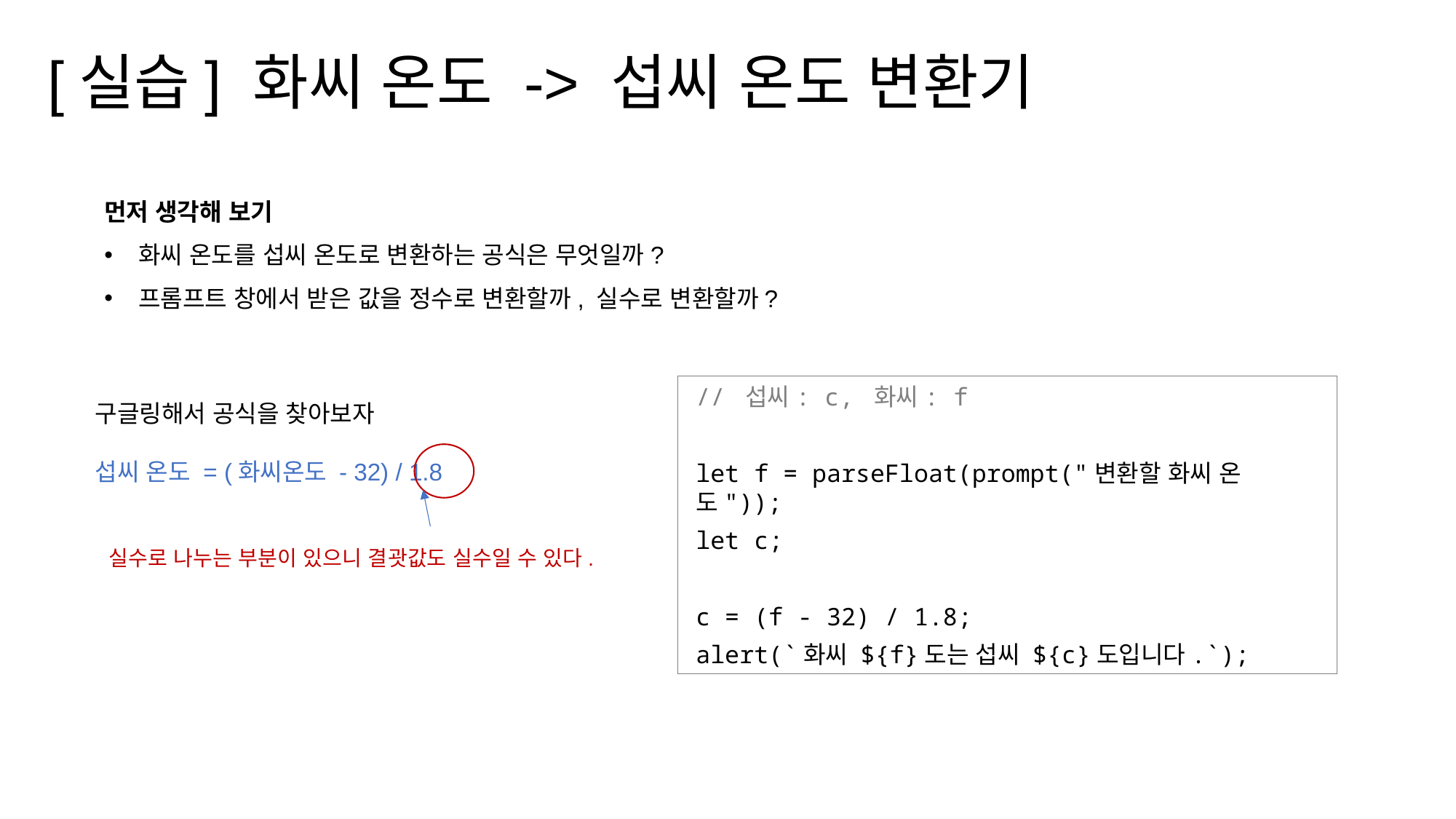

[실습] 화씨 온도 -> 섭씨 온도 변환기
먼저 생각해 보기
화씨 온도를 섭씨 온도로 변환하는 공식은 무엇일까?
프롬프트 창에서 받은 값을 정수로 변환할까, 실수로 변환할까?
// 섭씨: c, 화씨: f

let f = parseFloat(prompt("변환할 화씨 온도"));
let c;

c = (f - 32) / 1.8;
alert(`화씨 ${f}도는 섭씨 ${c}도입니다.`);
구글링해서 공식을 찾아보자

섭씨 온도 = (화씨온도 - 32) / 1.8

실수로 나누는 부분이 있으니 결괏값도 실수일 수 있다.